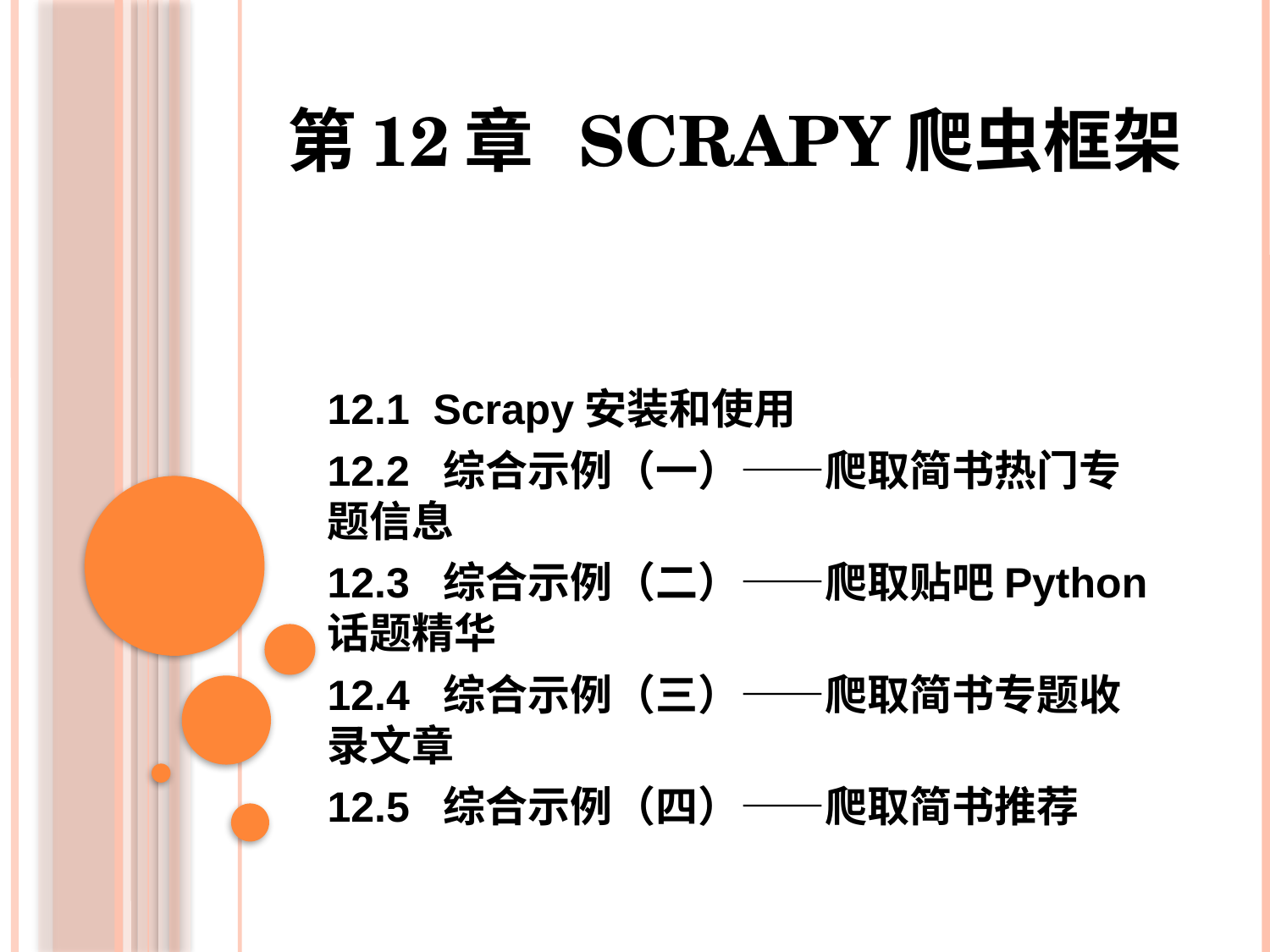

# 第12章  Scrapy爬虫框架
12.1  Scrapy安装和使用
12.2  综合示例（一）——爬取简书热门专题信息
12.3  综合示例（二）——爬取贴吧Python话题精华
12.4  综合示例（三）——爬取简书专题收录文章
12.5  综合示例（四）——爬取简书推荐